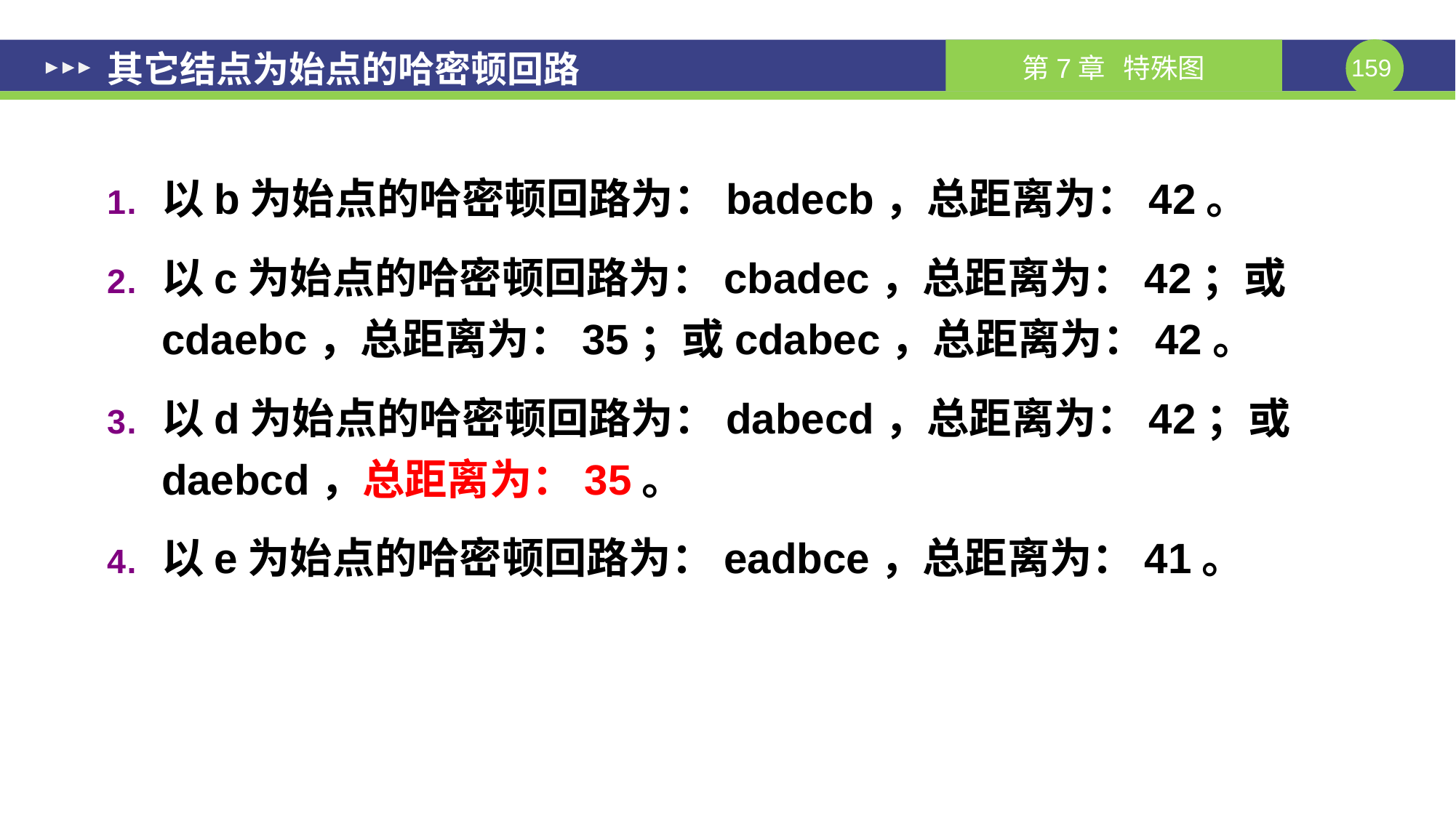

# 其它结点为始点的哈密顿回路
以b为始点的哈密顿回路为：badecb，总距离为：42。
以c为始点的哈密顿回路为：cbadec，总距离为：42；或cdaebc，总距离为：35；或cdabec，总距离为：42。
以d为始点的哈密顿回路为：dabecd，总距离为：42；或daebcd，总距离为：35。
以e为始点的哈密顿回路为：eadbce，总距离为：41。